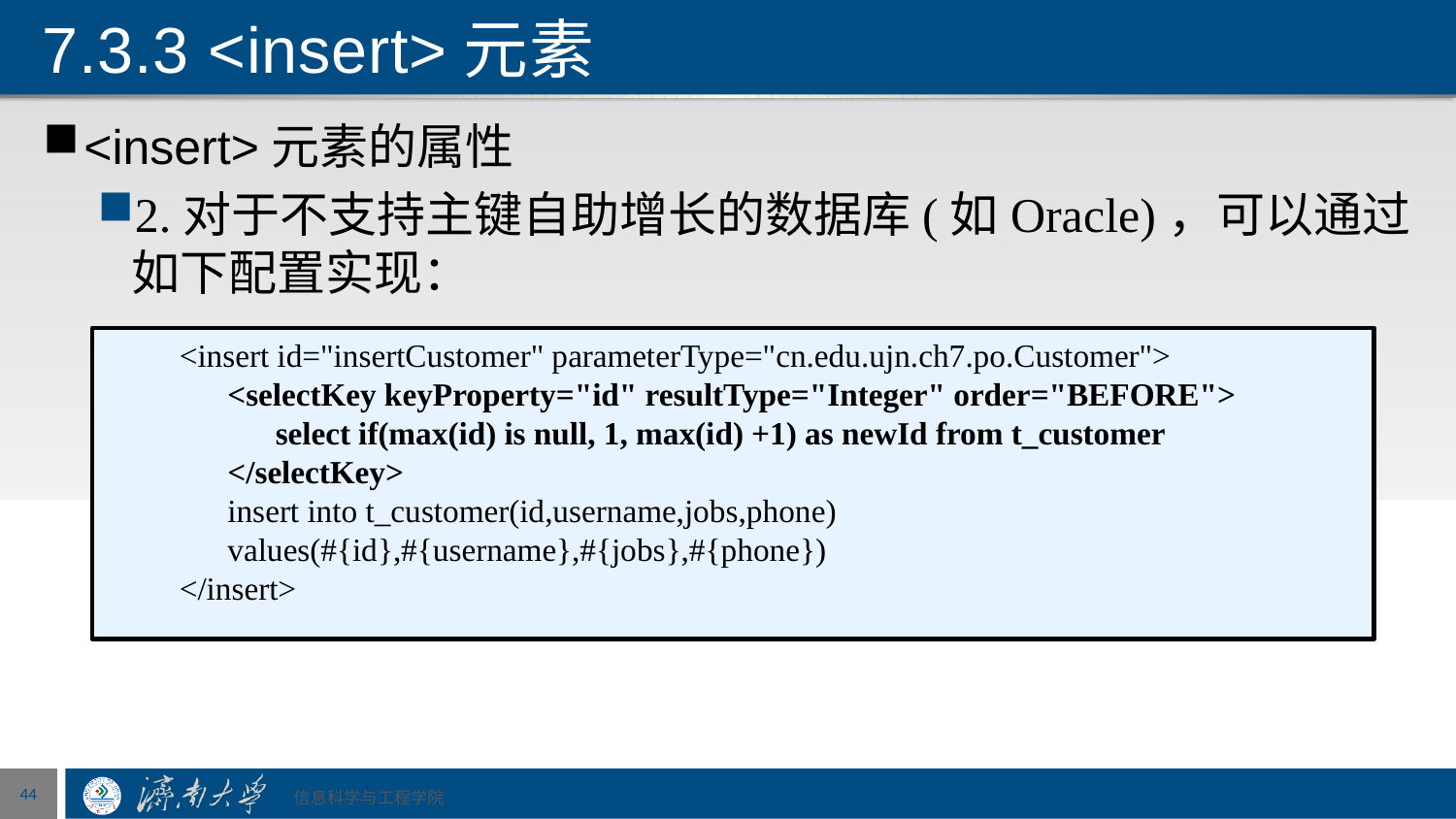

# 7.3.3 <insert>元素
<insert>元素的属性
2.对于不支持主键自助增长的数据库(如Oracle)，可以通过如下配置实现：

<insert id="insertCustomer" parameterType="cn.edu.ujn.ch7.po.Customer">
      <selectKey keyProperty="id" resultType="Integer" order="BEFORE">
            select if(max(id) is null, 1, max(id) +1) as newId from t_customer
      </selectKey>
      insert into t_customer(id,username,jobs,phone)
      values(#{id},#{username},#{jobs},#{phone})
</insert>